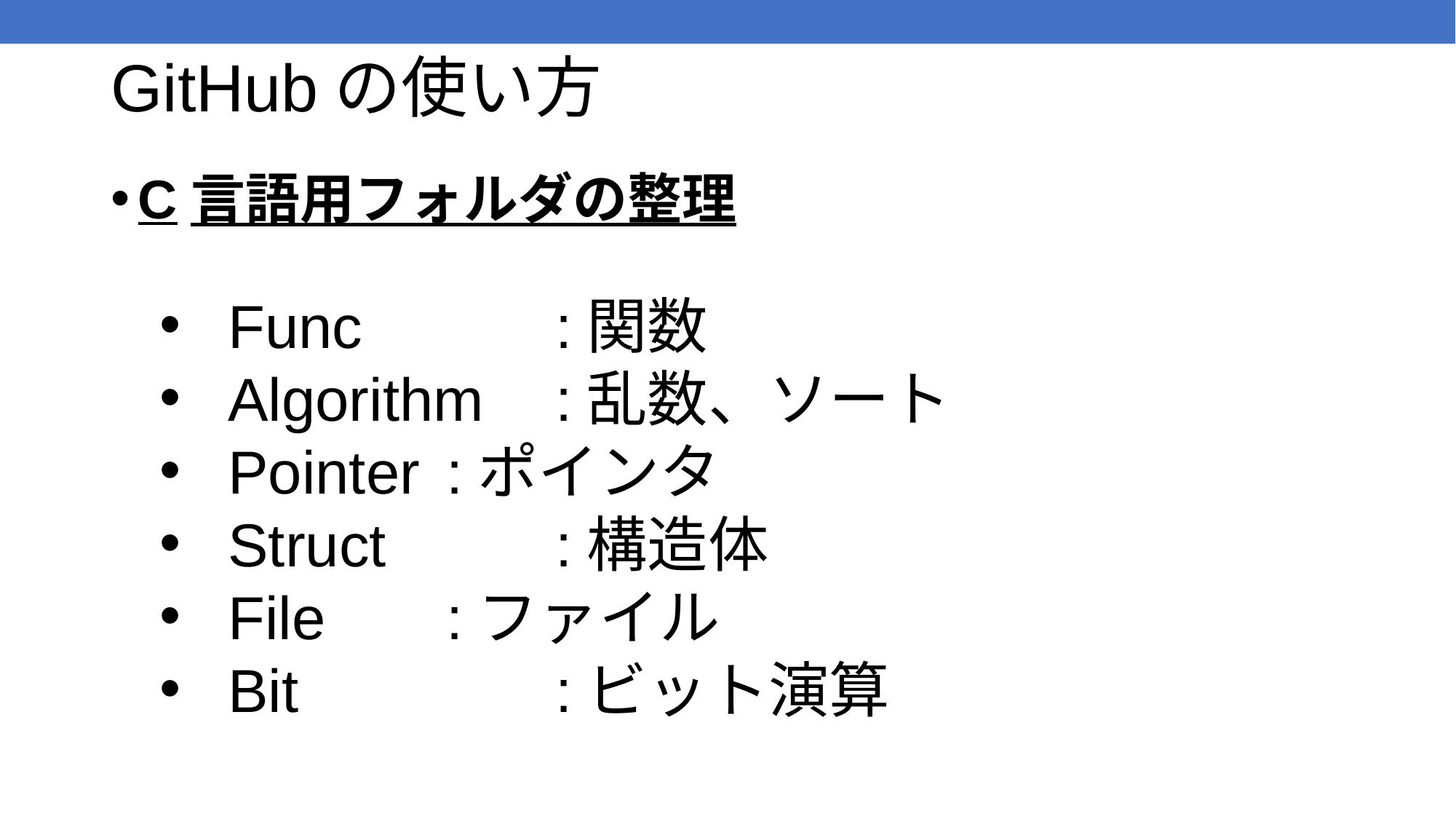

# GitHubの使い方
C言語用フォルダの整理
Func		:関数
Algorithm	:乱数、ソート
Pointer	:ポインタ
Struct		:構造体
File		:ファイル
Bit			:ビット演算